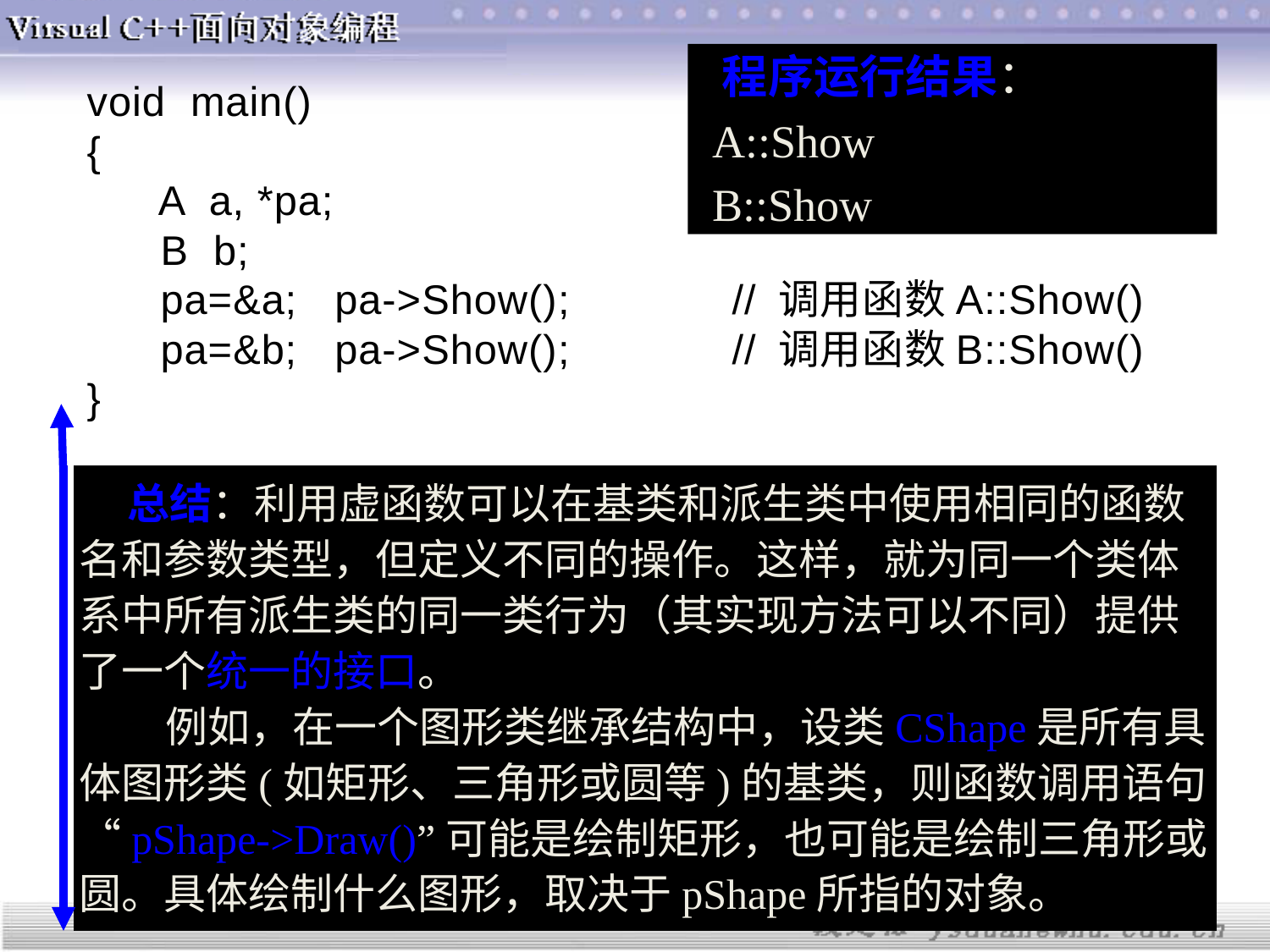

程序运行结果：
 A::Show
 B::Show
void  main()
{
      A  a, *pa;
      B  b;
      pa=&a;   pa->Show();	      // 调用函数A::Show()
      pa=&b;   pa->Show();	      // 调用函数B::Show()
}
    总结：利用虚函数可以在基类和派生类中使用相同的函数名和参数类型，但定义不同的操作。这样，就为同一个类体系中所有派生类的同一类行为（其实现方法可以不同）提供了一个统一的接口。
        例如，在一个图形类继承结构中，设类CShape是所有具体图形类(如矩形、三角形或圆等)的基类，则函数调用语句“pShape->Draw()”可能是绘制矩形，也可能是绘制三角形或圆。具体绘制什么图形，取决于pShape所指的对象。
3/20/2019